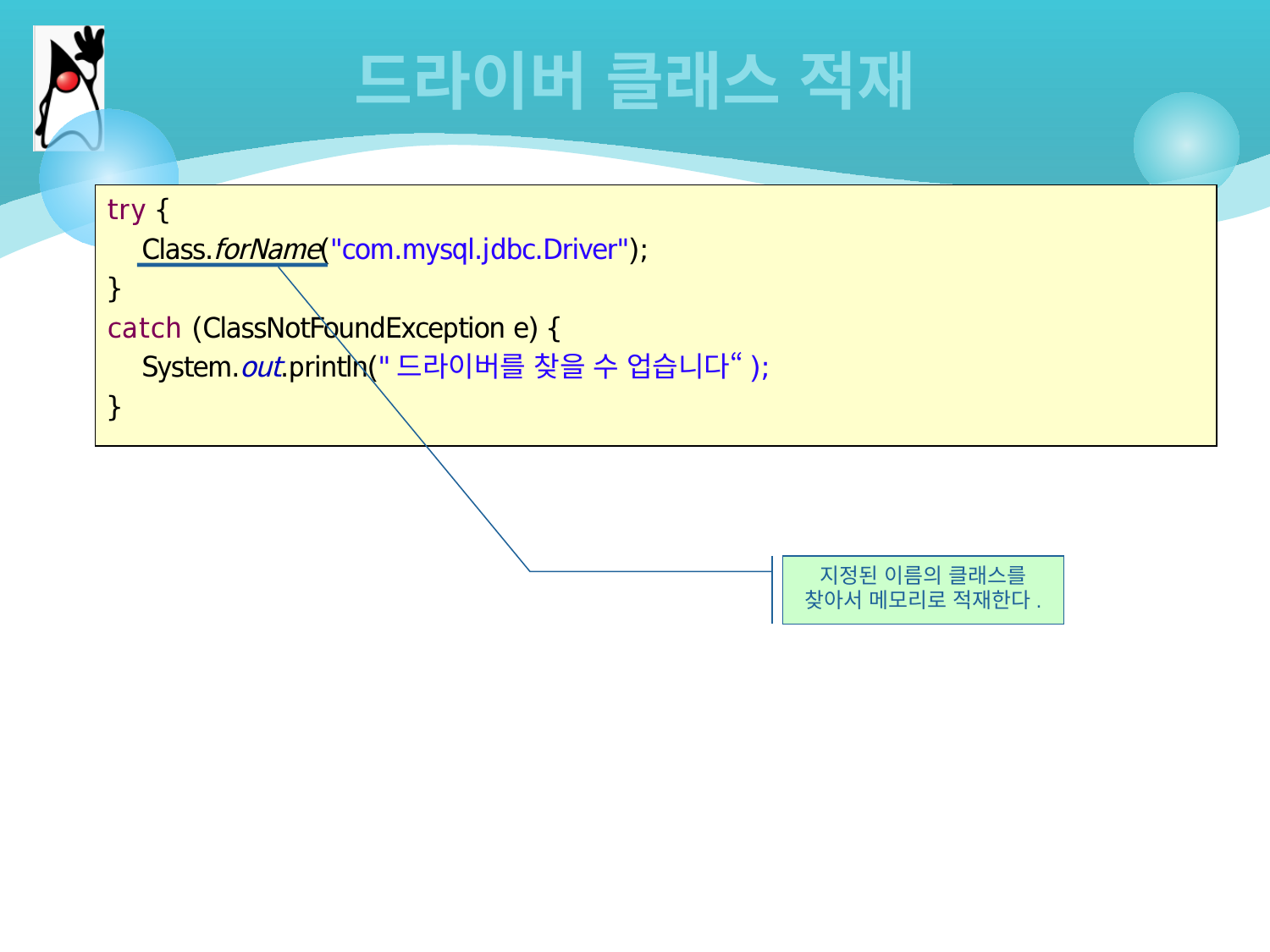

# 드라이버 클래스 적재
try {
    Class.forName("com.mysql.jdbc.Driver");
}
catch (ClassNotFoundException e) {
    System.out.println("드라이버를 찾을 수 업습니다“);
}

지정된 이름의 클래스를 찾아서 메모리로 적재한다.